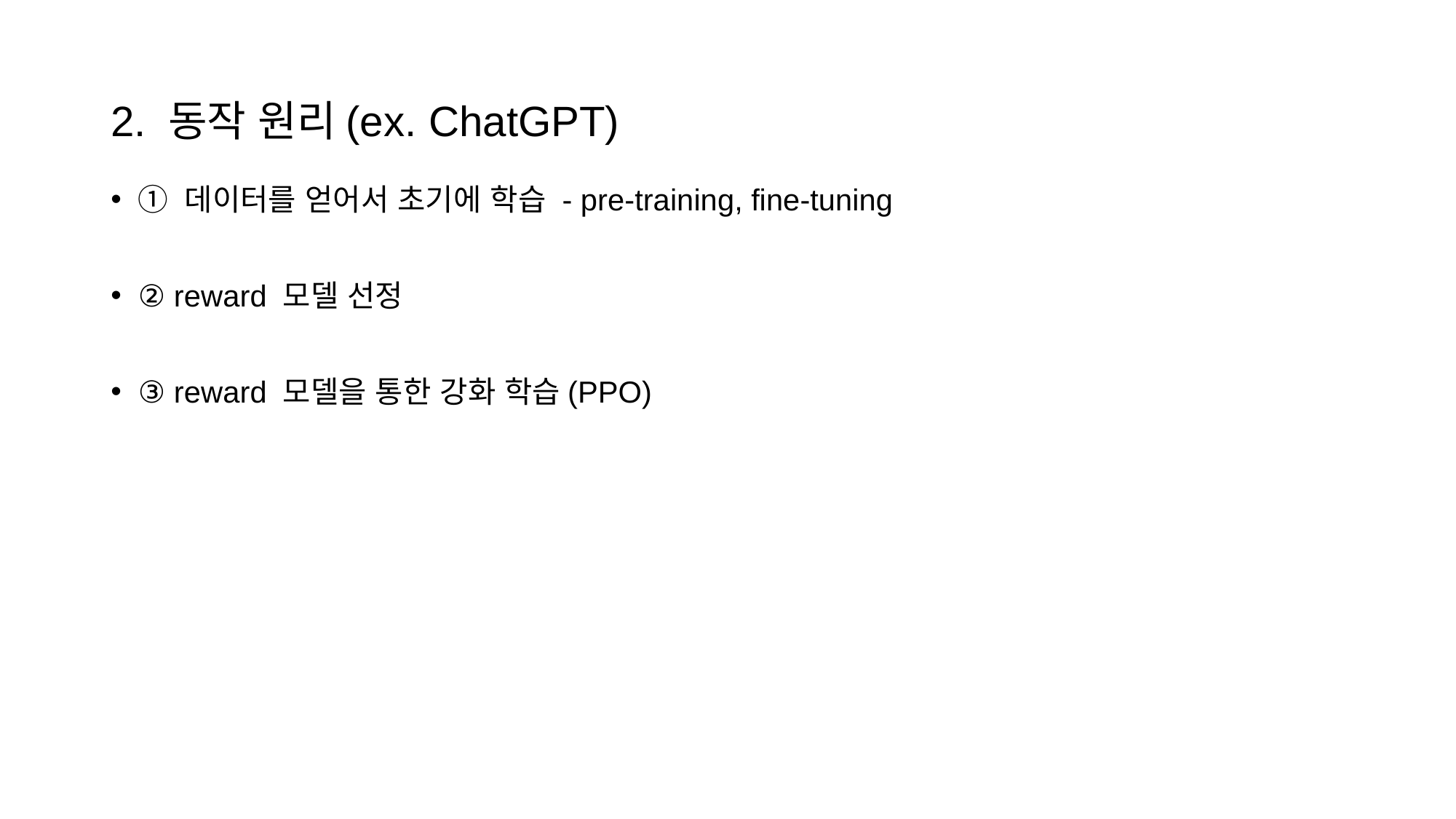

# 2. 동작 원리(ex. ChatGPT)
① 데이터를 얻어서 초기에 학습 - pre-training, fine-tuning

② reward 모델 선정

③ reward 모델을 통한 강화 학습(PPO)